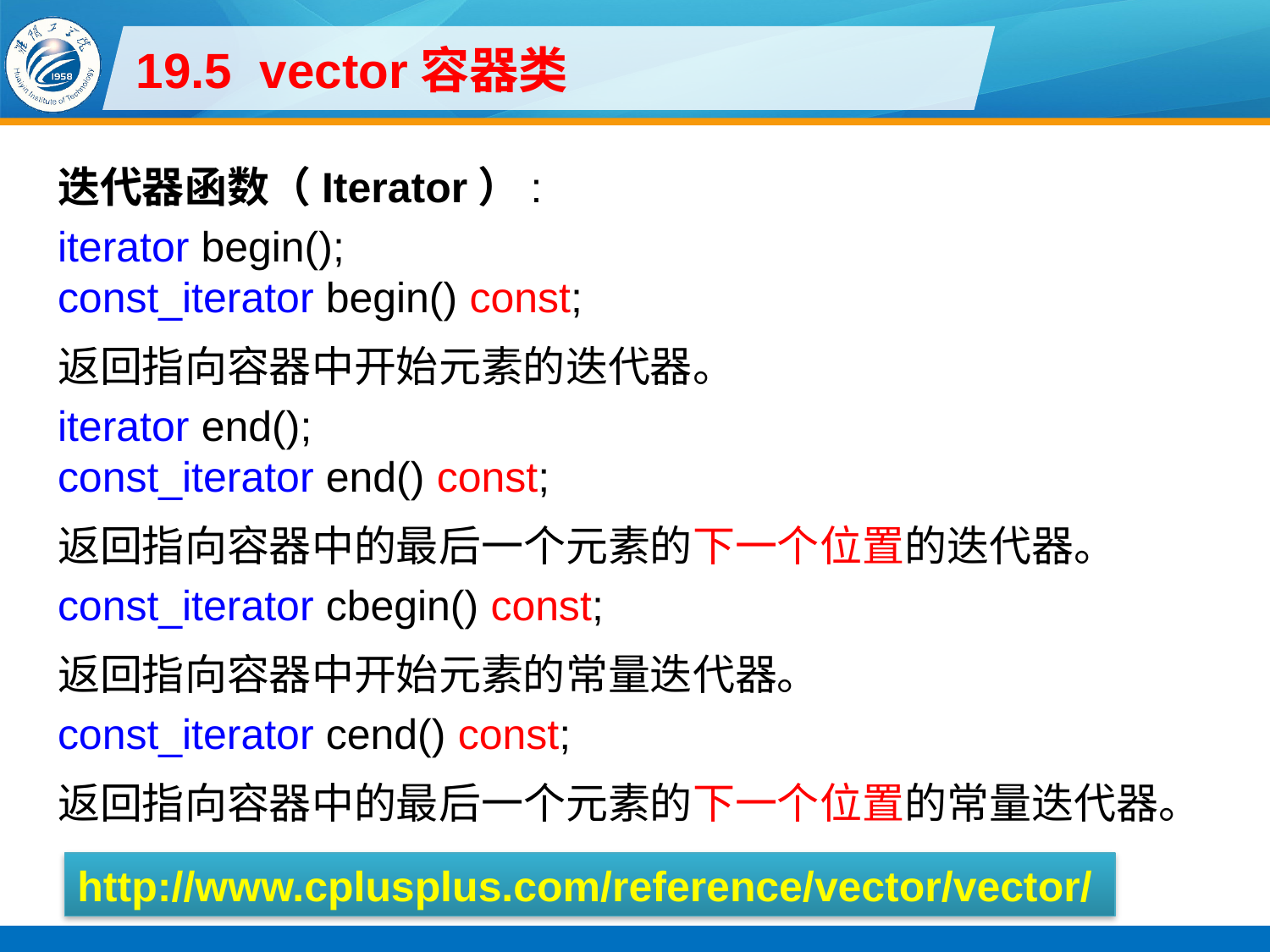

# 19.5  vector容器类
迭代器函数（Iterator）:
iterator begin();
const_iterator begin() const;
返回指向容器中开始元素的迭代器。
iterator end();
const_iterator end() const;
返回指向容器中的最后一个元素的下一个位置的迭代器。
const_iterator cbegin() const;
返回指向容器中开始元素的常量迭代器。
const_iterator cend() const;
返回指向容器中的最后一个元素的下一个位置的常量迭代器。
http://www.cplusplus.com/reference/vector/vector/